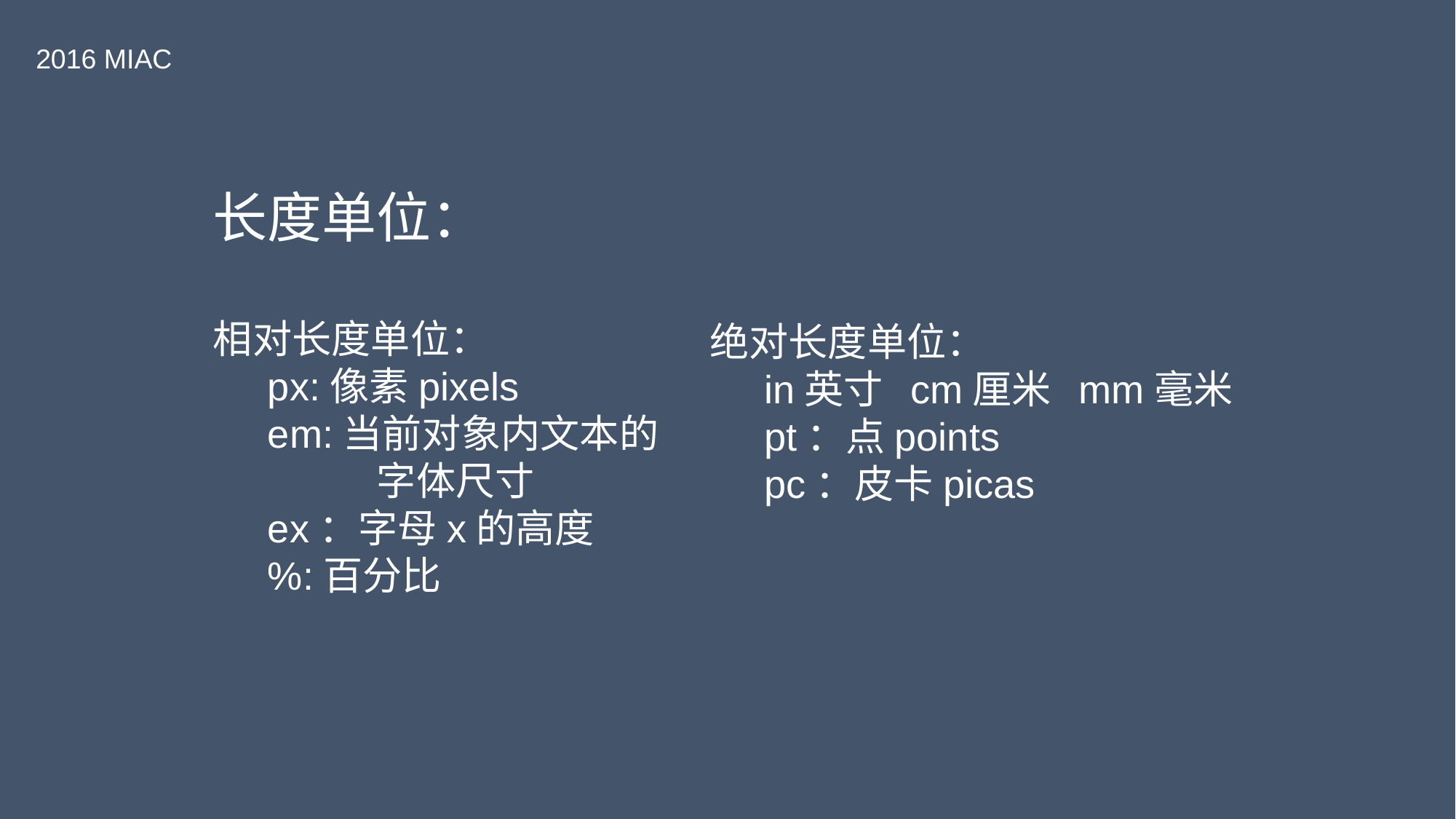

2016 MIAC
长度单位：

相对长度单位：
px:像素pixels
em:当前对象内文本的	字体尺寸
ex：字母x的高度
%:百分比

绝对长度单位：
in英寸  cm厘米  mm毫米
pt：点points
pc：皮卡picas